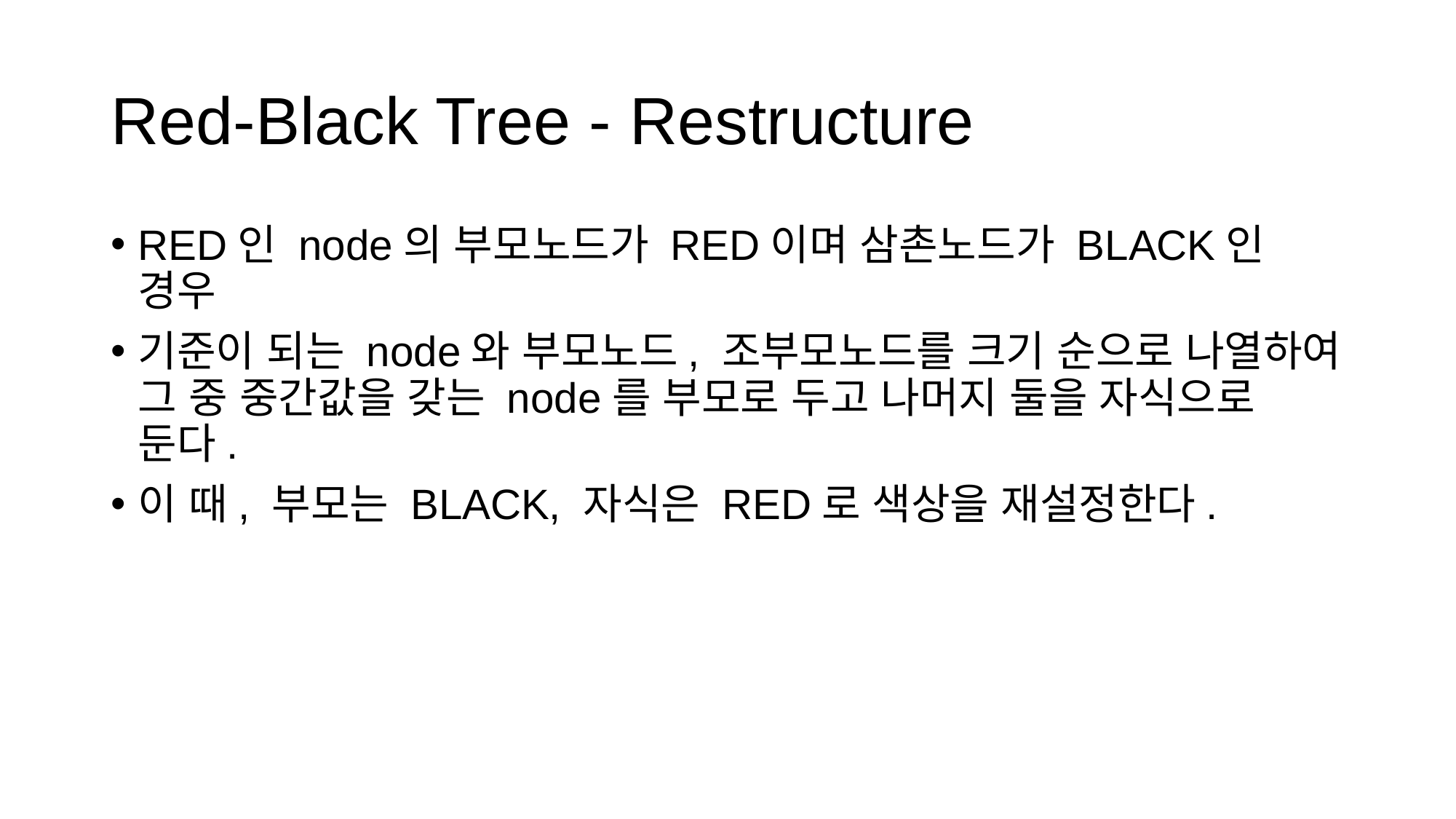

# Red-Black Tree - Restructure
RED인 node의 부모노드가 RED이며 삼촌노드가 BLACK인 경우
기준이 되는 node와 부모노드, 조부모노드를 크기 순으로 나열하여 그 중 중간값을 갖는 node를 부모로 두고 나머지 둘을 자식으로 둔다.
이 때, 부모는 BLACK, 자식은 RED로 색상을 재설정한다.